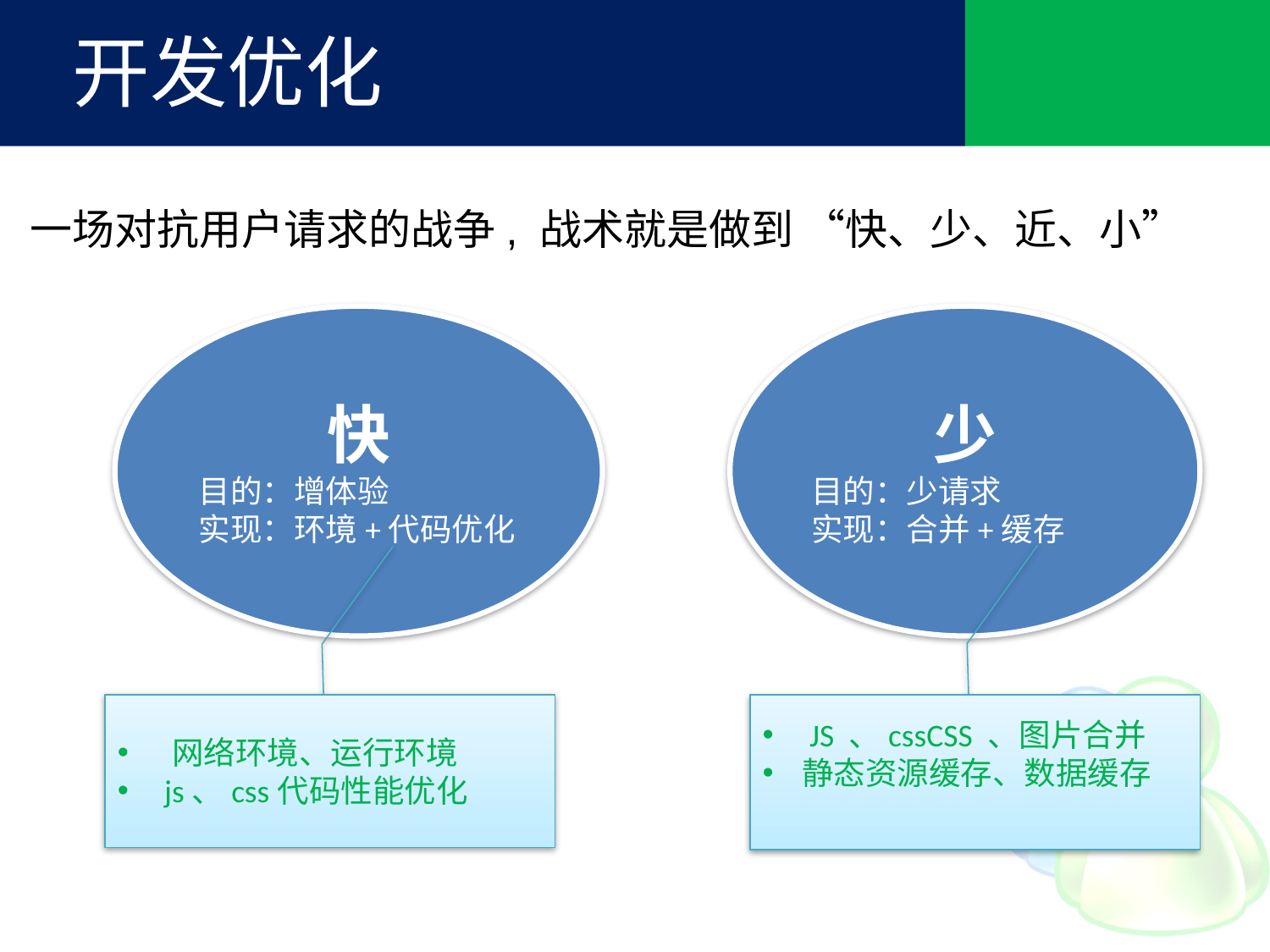

开发优化
一场对抗用户请求的战争, 战术就是做到 “快、少、近、小”
快
目的：增体验
实现：环境+代码优化
少
目的：少请求
实现：合并+缓存
 网络环境、运行环境
 js、css代码性能优化
 JS 、cssCSS 、图片合并
静态资源缓存、数据缓存